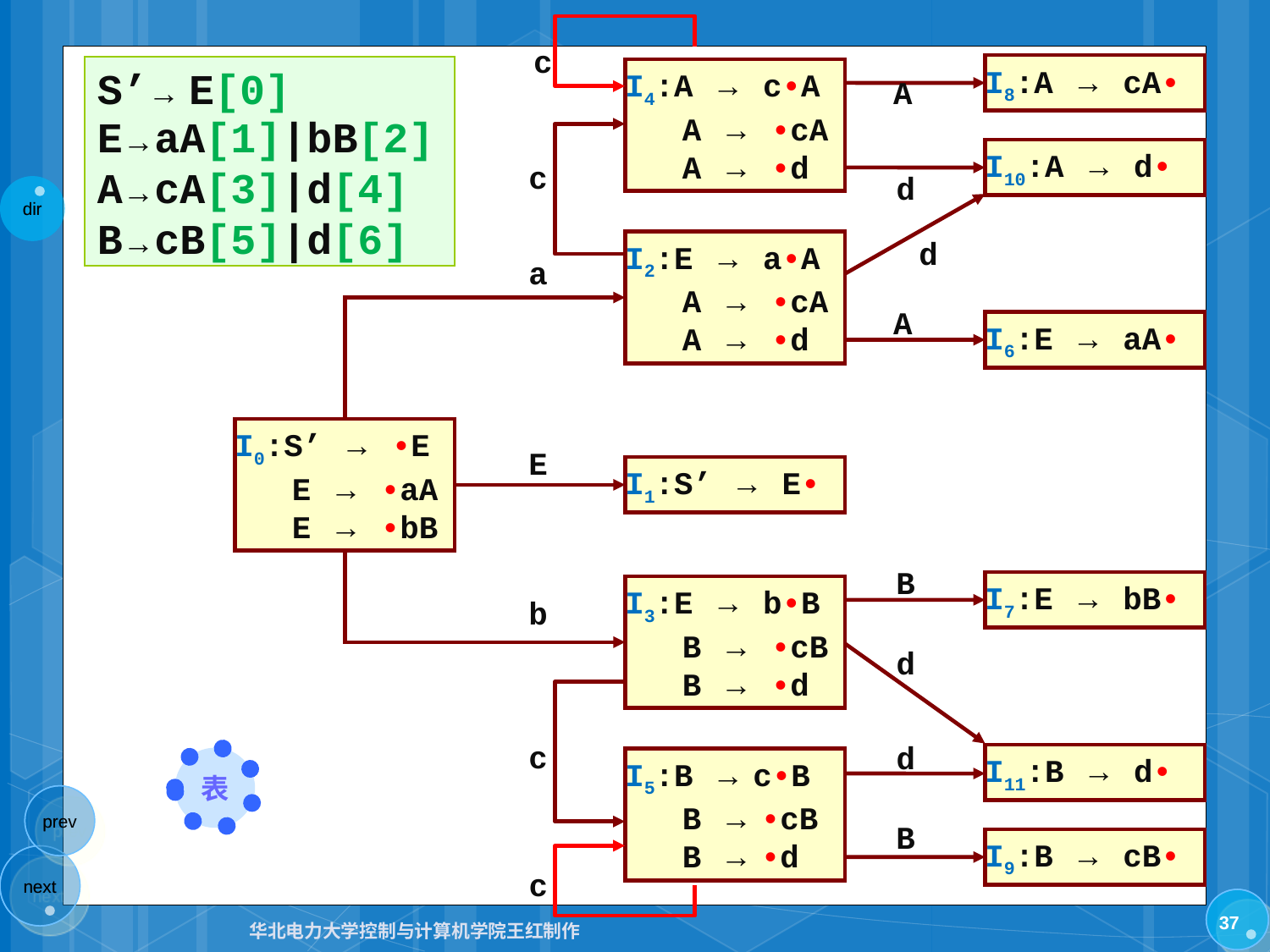

c
S’→ E[0]
E→aA[1]|bB[2]
A→cA[3]|d[4]
B→cB[5]|d[6]
I8:A → cA•
I4:A → c•A
   A → •cA
   A → •d
A

I10:A → d•
c
d

d
I2:E → a•A
   A → •cA
   A → •d
a
A
I6:E → aA•

I0:S’ → •E
   E → •aA
   E → •bB
E
I1:S’ → E•
B
I7:E → bB•
I3:E → b•B
   B → •cB
   B → •d
b

d

c
d
I11:B → d•
表
I5:B → c•B
   B → •cB
   B → •d

B
I9:B → cB•

c
37
华北电力大学控制与计算机学院王红制作